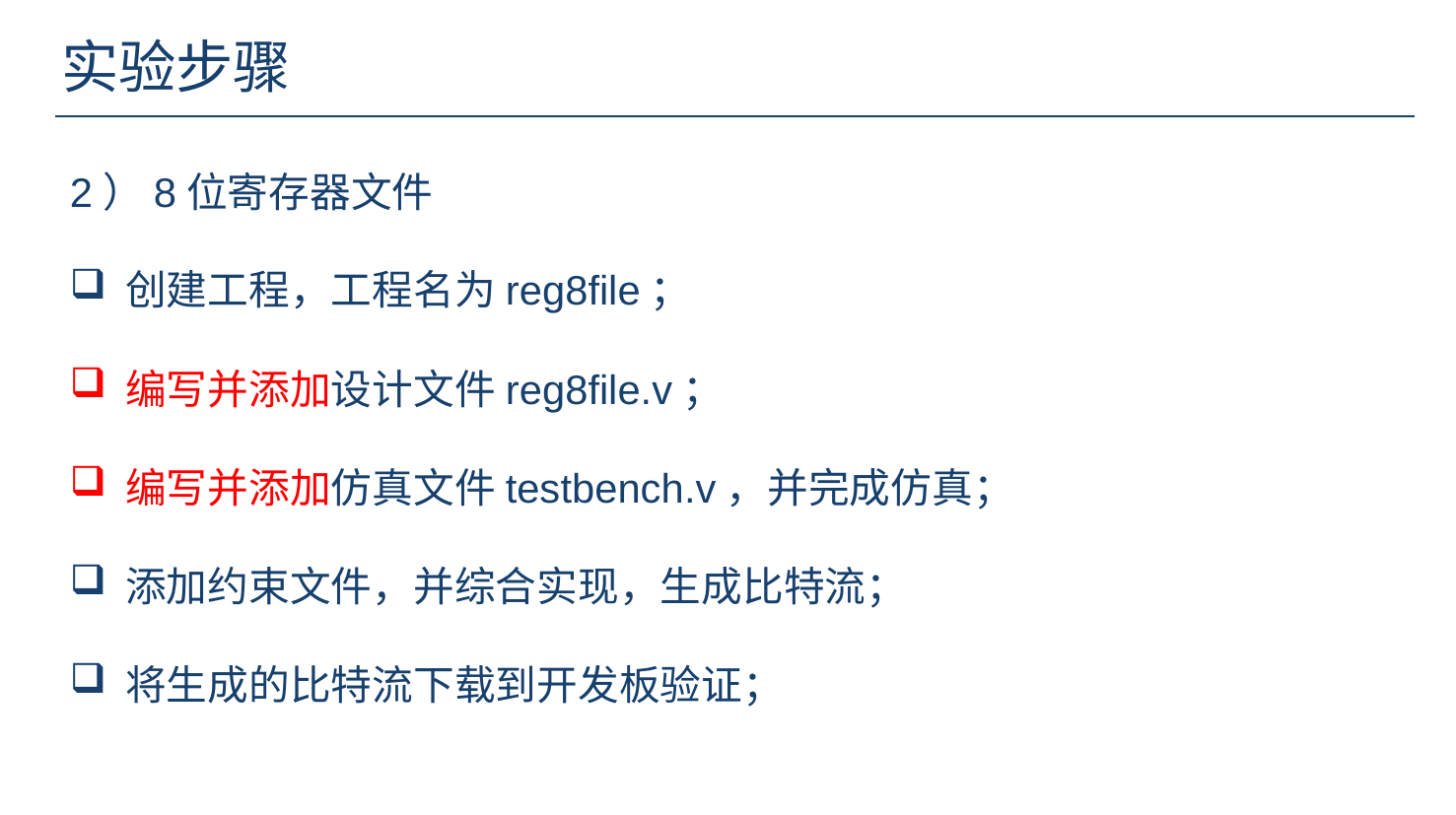

实验步骤
2）8位寄存器文件
创建工程，工程名为reg8file；
编写并添加设计文件reg8file.v；
编写并添加仿真文件testbench.v，并完成仿真；
添加约束文件，并综合实现，生成比特流；
将生成的比特流下载到开发板验证；